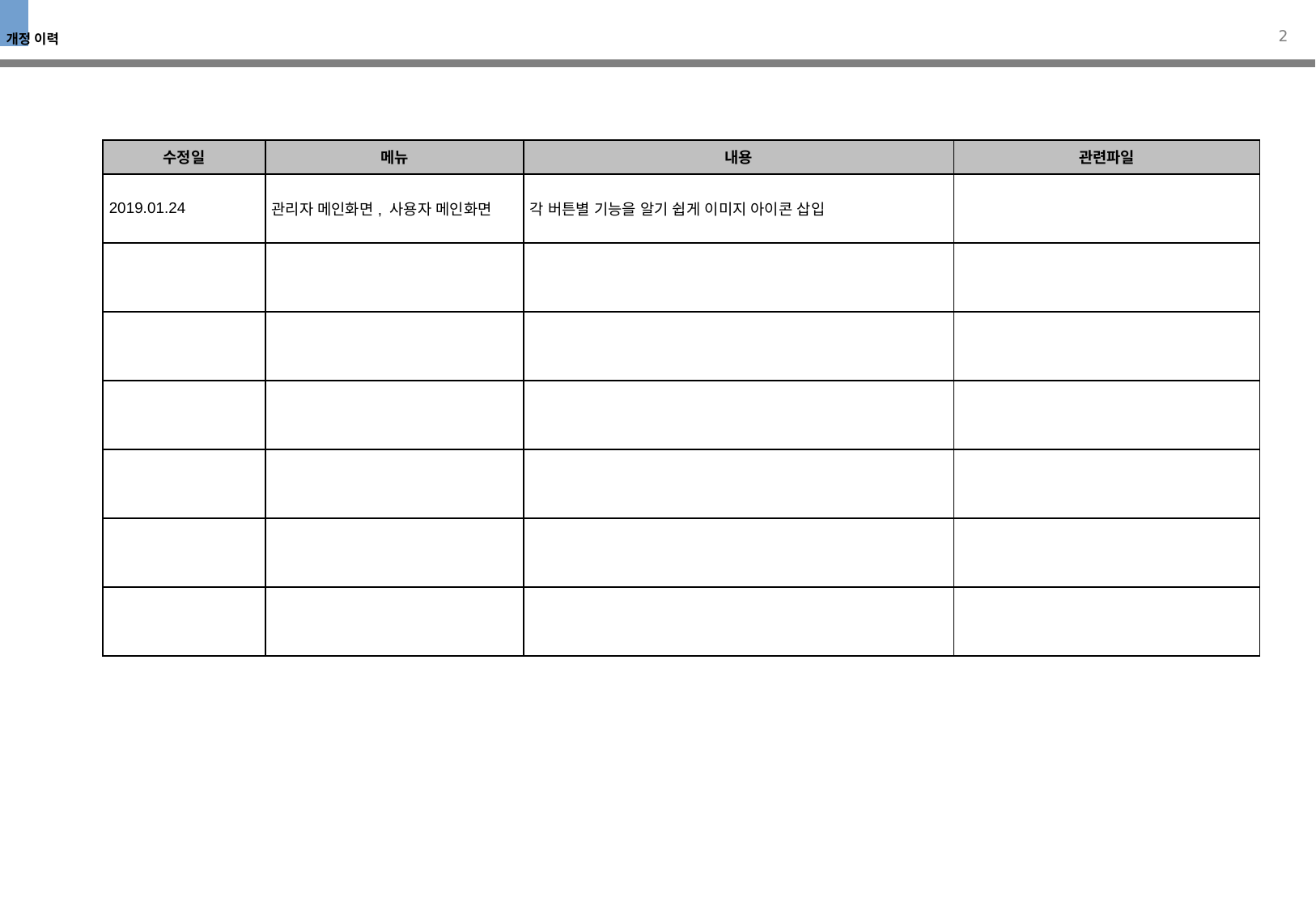

2
개정 이력
| 수정일 | 메뉴 | 내용 | 관련파일 |
| --- | --- | --- | --- |
| 2019.01.24 | 관리자 메인화면, 사용자 메인화면 | 각 버튼별 기능을 알기 쉽게 이미지 아이콘 삽입 |  |
|  |  |  |  |
|  |  |  |  |
|  |  |  |  |
|  |  |  |  |
|  |  |  |  |
|  |  |  |  |